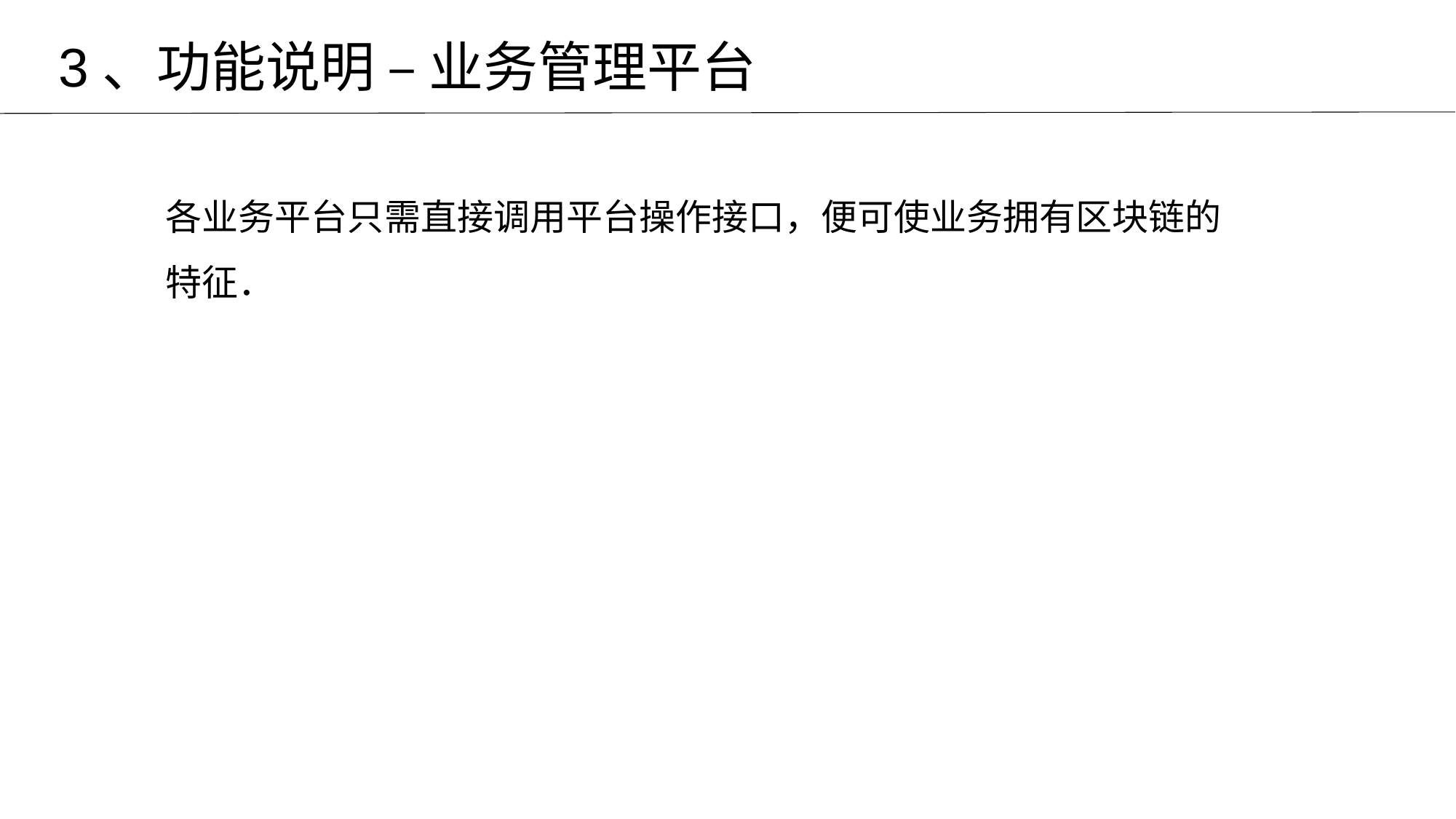

3、功能说明 – 业务管理平台
# 各业务平台只需直接调用平台操作接口，便可使业务拥有区块链的特征．